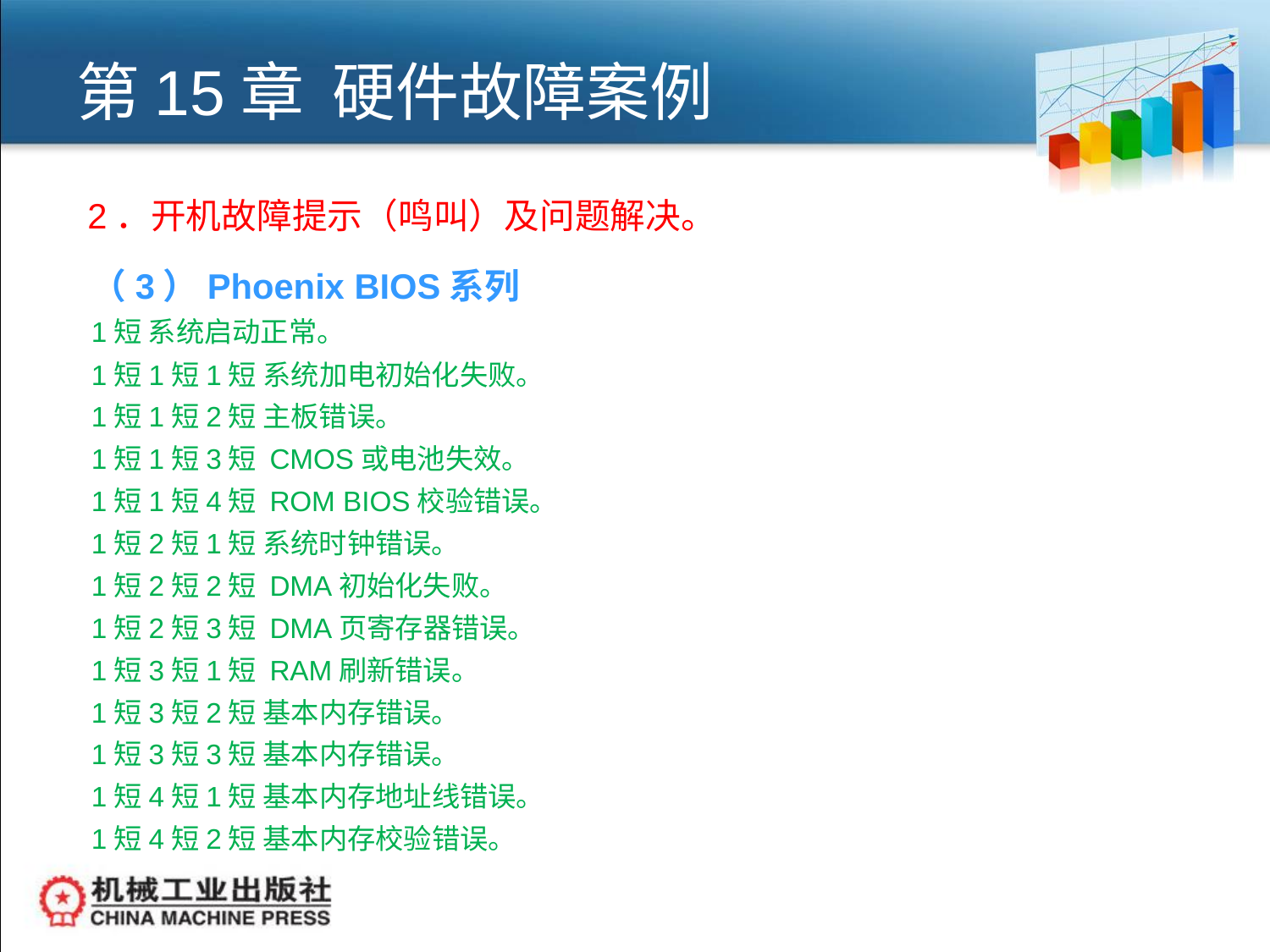

# 第15章  硬件故障案例
2．开机故障提示（鸣叫）及问题解决。
（3）Phoenix BIOS系列
1短 系统启动正常。
1短1短1短 系统加电初始化失败。
1短1短2短 主板错误。
1短1短3短 CMOS或电池失效。
1短1短4短 ROM BIOS校验错误。
1短2短1短 系统时钟错误。
1短2短2短 DMA初始化失败。
1短2短3短 DMA页寄存器错误。
1短3短1短 RAM刷新错误。
1短3短2短 基本内存错误。
1短3短3短 基本内存错误。
1短4短1短 基本内存地址线错误。
1短4短2短 基本内存校验错误。